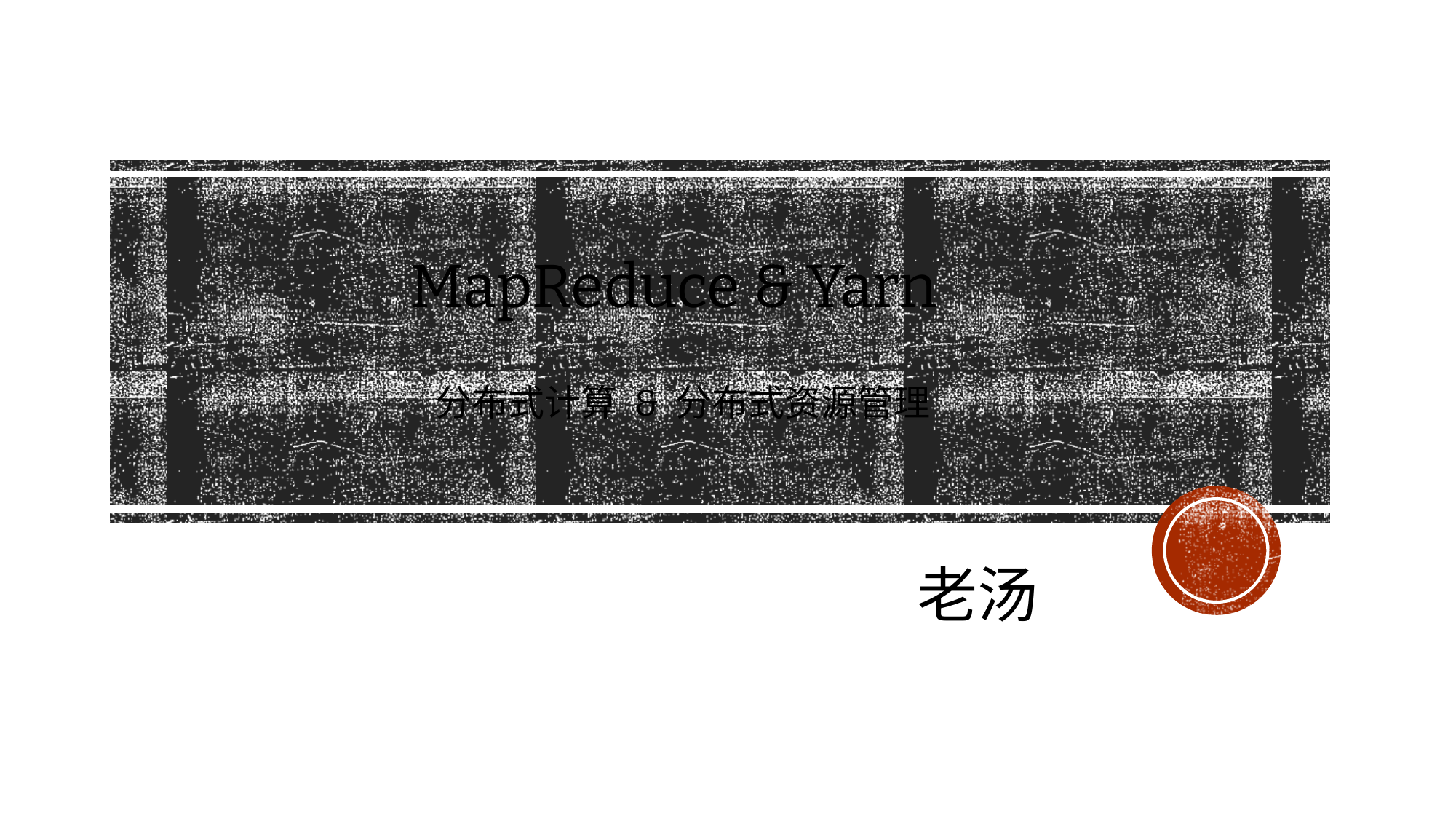

MapReduce & Yarn
分布式计算 & 分布式资源管理
老汤